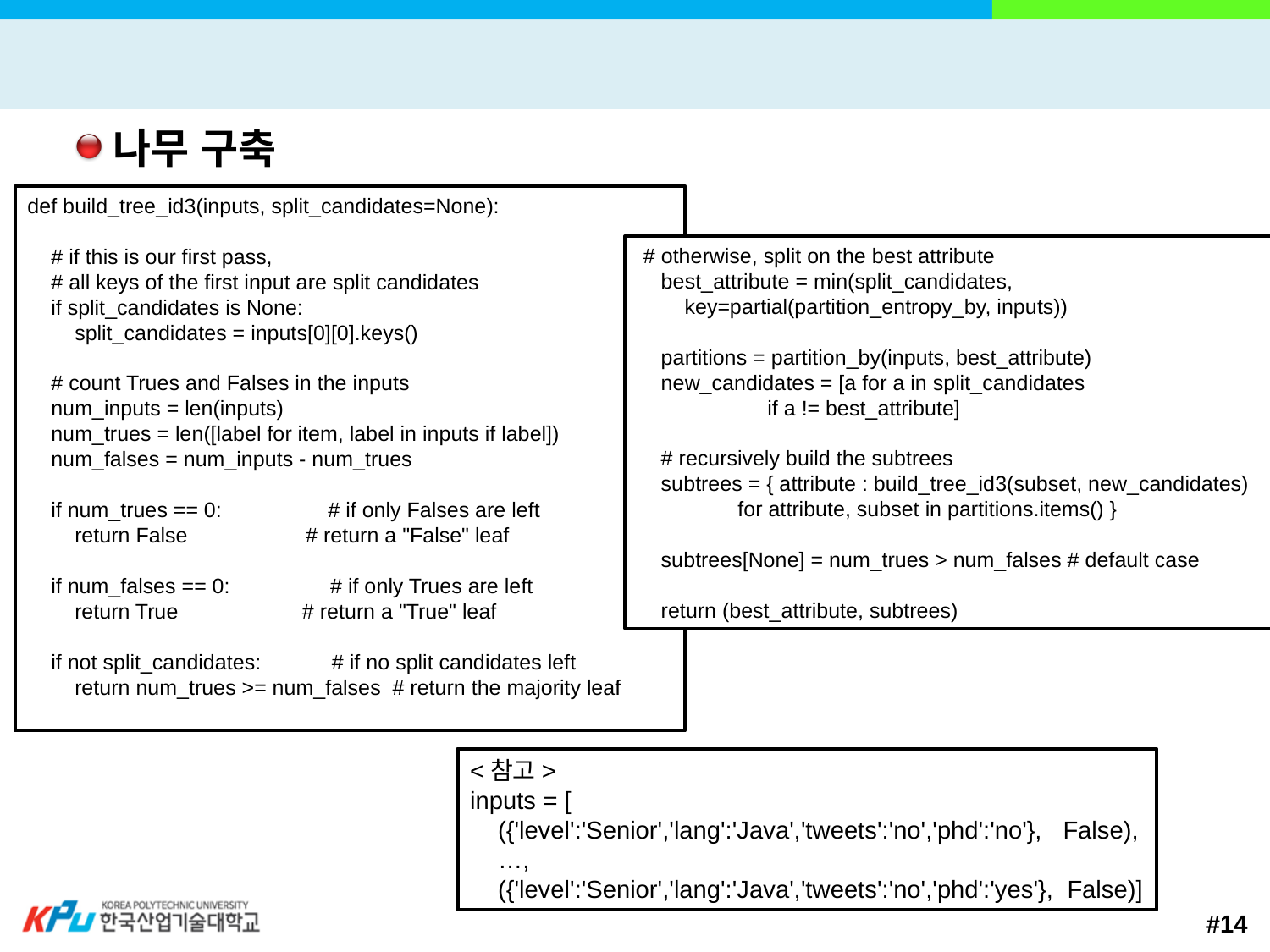

#
나무 구축
def build_tree_id3(inputs, split_candidates=None):
    # if this is our first pass,
    # all keys of the first input are split candidates
    if split_candidates is None:
        split_candidates = inputs[0][0].keys()
    # count Trues and Falses in the inputs
    num_inputs = len(inputs)
    num_trues = len([label for item, label in inputs if label])
    num_falses = num_inputs - num_trues
    if num_trues == 0:                  # if only Falses are left
        return False                    # return a "False" leaf
    if num_falses == 0:                 # if only Trues are left
        return True                     # return a "True" leaf
    if not split_candidates:            # if no split candidates left
        return num_trues >= num_falses  # return the majority leaf
 # otherwise, split on the best attribute
    best_attribute = min(split_candidates,
        key=partial(partition_entropy_by, inputs))
    partitions = partition_by(inputs, best_attribute)
    new_candidates = [a for a in split_candidates
                      if a != best_attribute]
    # recursively build the subtrees
    subtrees = { attribute : build_tree_id3(subset, new_candidates)
                 for attribute, subset in partitions.items() }
    subtrees[None] = num_trues > num_falses # default case
    return (best_attribute, subtrees)
<참고>
inputs = [
    ({'level':'Senior','lang':'Java','tweets':'no','phd':'no'},   False),
    …,
    ({'level':'Senior','lang':'Java','tweets':'no','phd':'yes'},  False)]